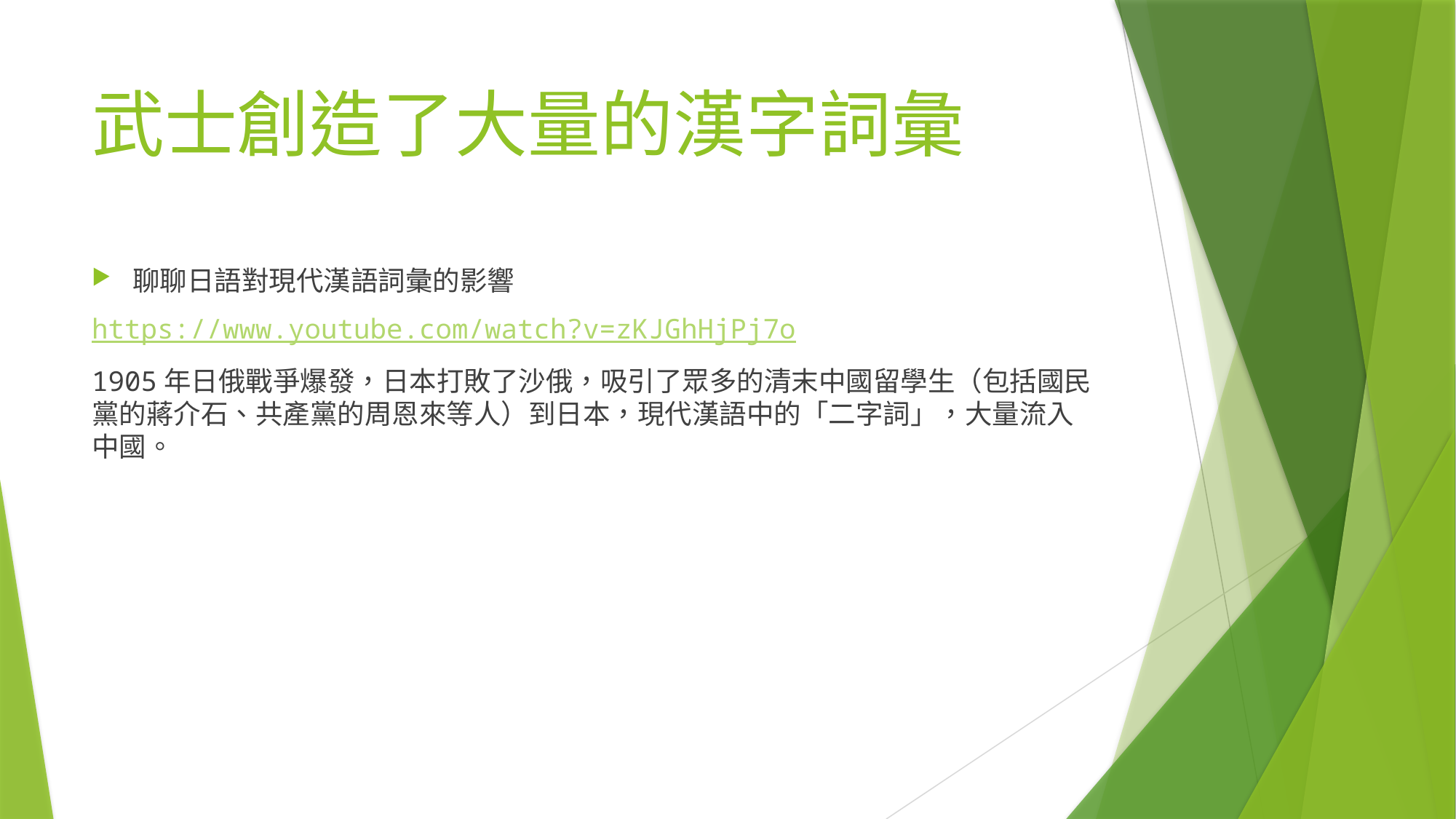

# 武士創造了大量的漢字詞彙
聊聊日語對現代漢語詞彙的影響
https://www.youtube.com/watch?v=zKJGhHjPj7o
1905年日俄戰爭爆發，日本打敗了沙俄，吸引了眾多的清末中國留學生（包括國民黨的蔣介石、共產黨的周恩來等人）到日本，現代漢語中的「二字詞」，大量流入中國。